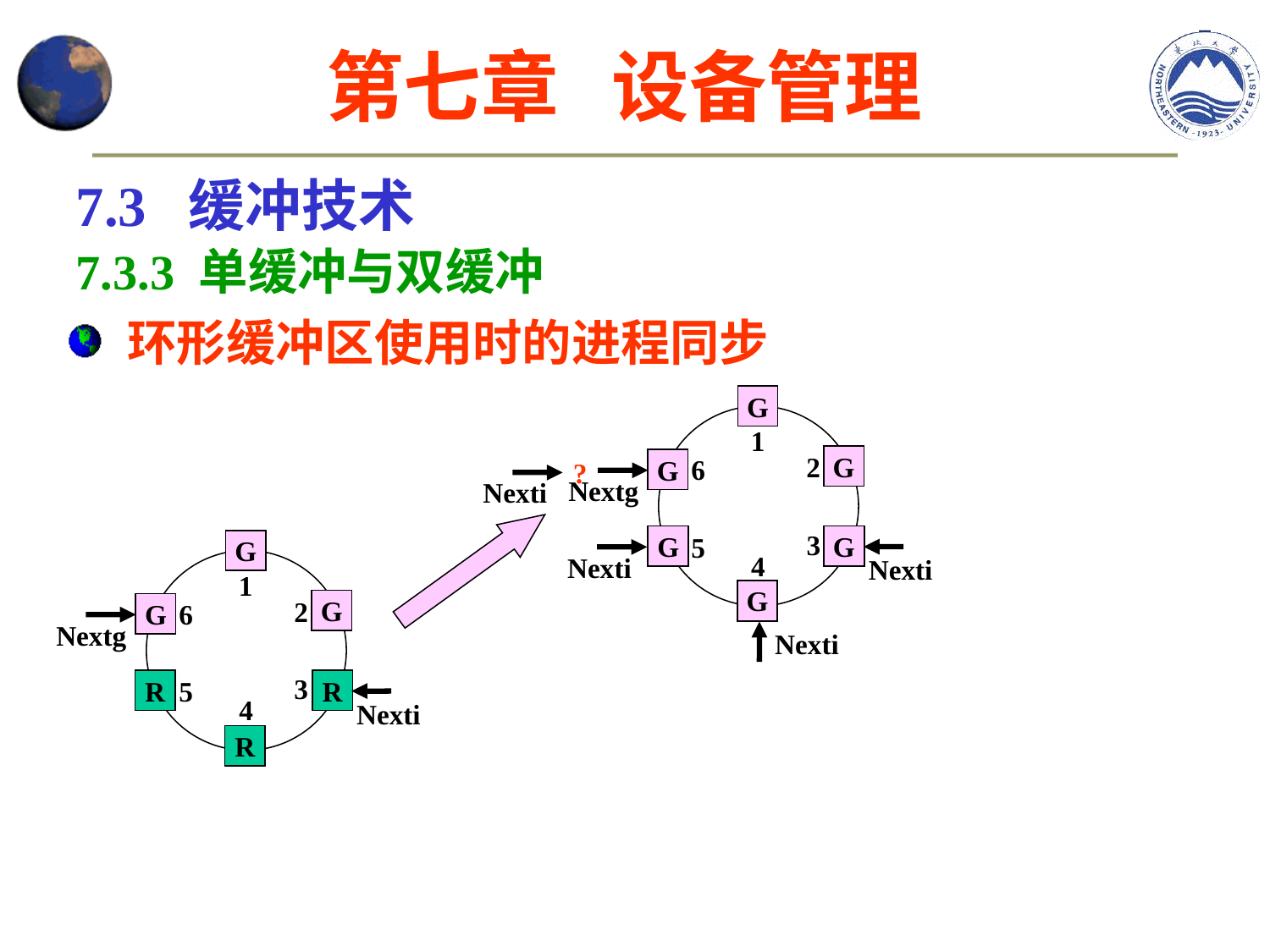

第七章   设备管理

7.3  缓冲技术
7.3.3 单缓冲与双缓冲
 环形缓冲区使用时的进程同步
G

1
2
6
G
?
Nexti

G
Nextg

3
5
R
G
G
R
G
4
Nexti

Nexti

1
G
R
2
6
G
G
Nextg

Nexti

3
5
R
R
4
Nexti

R